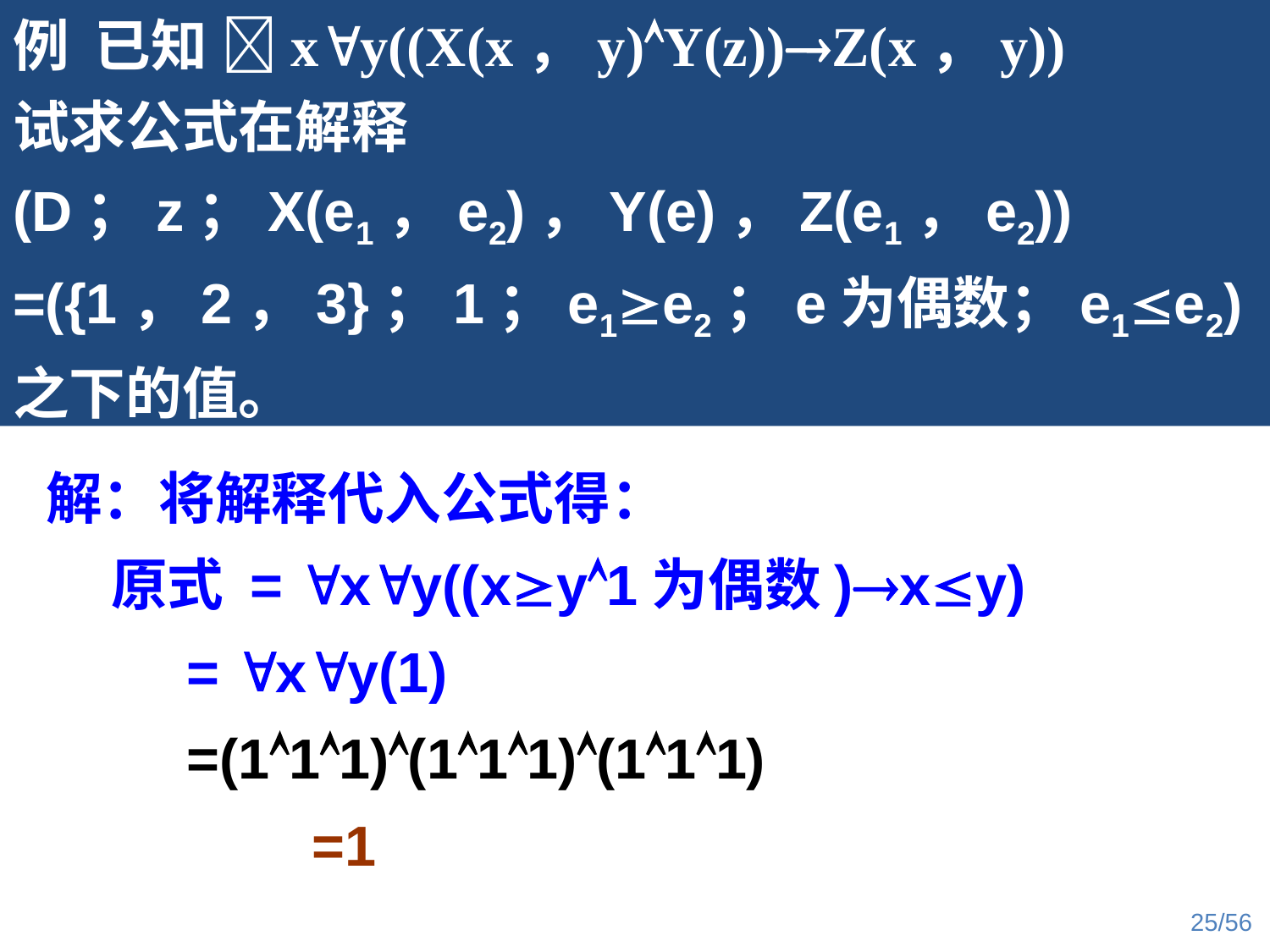

例  已知 ∀x∀y((X(x，y)∧Y(z))→Z(x，y))
试求公式在解释
(D；z；X(e1，e2)，Y(e)，Z(e1，e2))
=({1，2，3}；1；e1≥e2；e为偶数；e1≤e2)
之下的值。
解：将解释代入公式得：
    原式 = ∀x∀y((x≥y∧1为偶数)→x≤y)
         = ∀x∀y(1)
         =(1∧1∧1)∧(1∧1∧1)∧(1∧1∧1)
                 =1
25/56